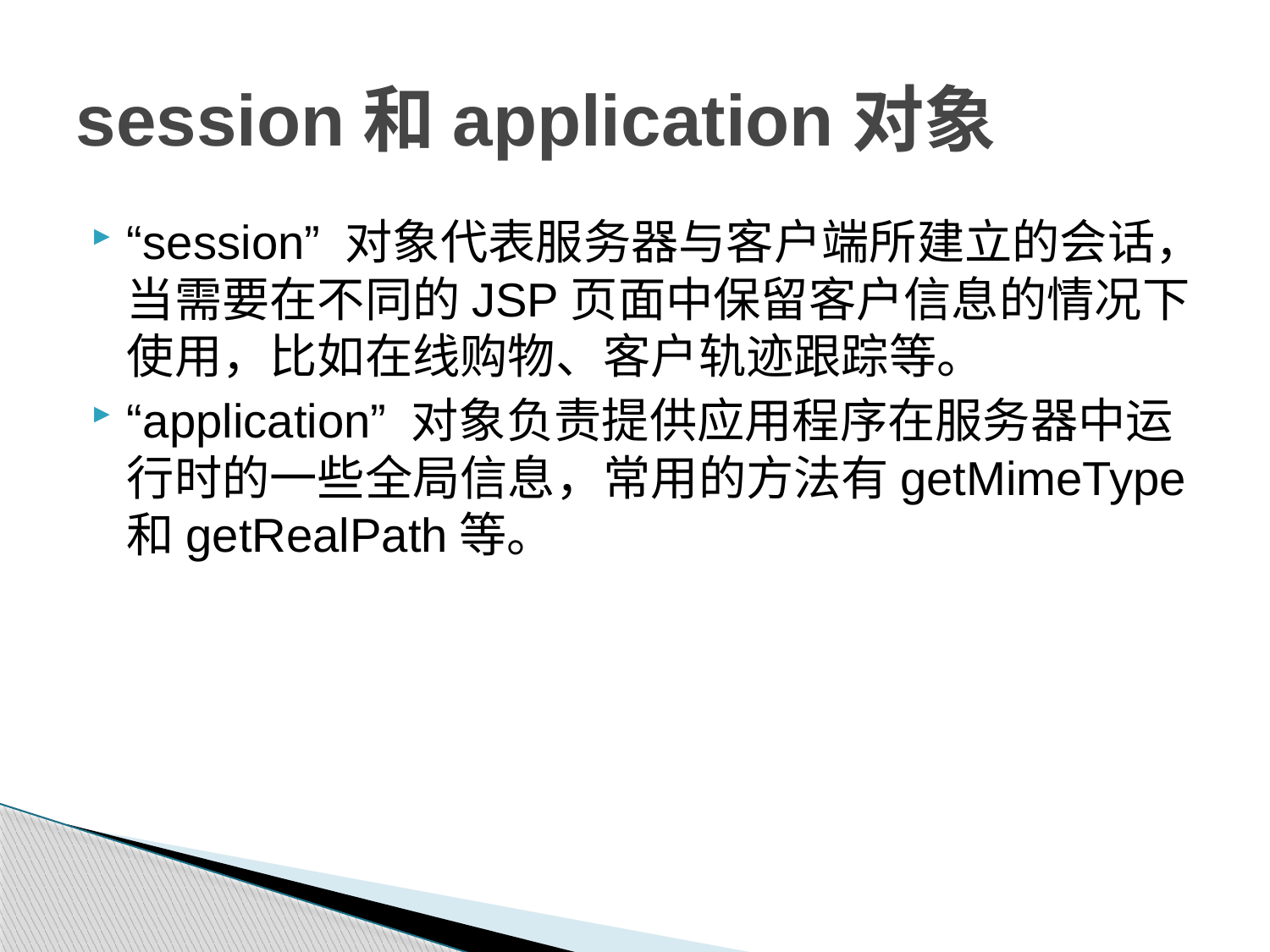

# session和application对象
“session” 对象代表服务器与客户端所建立的会话，当需要在不同的JSP页面中保留客户信息的情况下使用，比如在线购物、客户轨迹跟踪等。
“application” 对象负责提供应用程序在服务器中运行时的一些全局信息，常用的方法有getMimeType和getRealPath等。